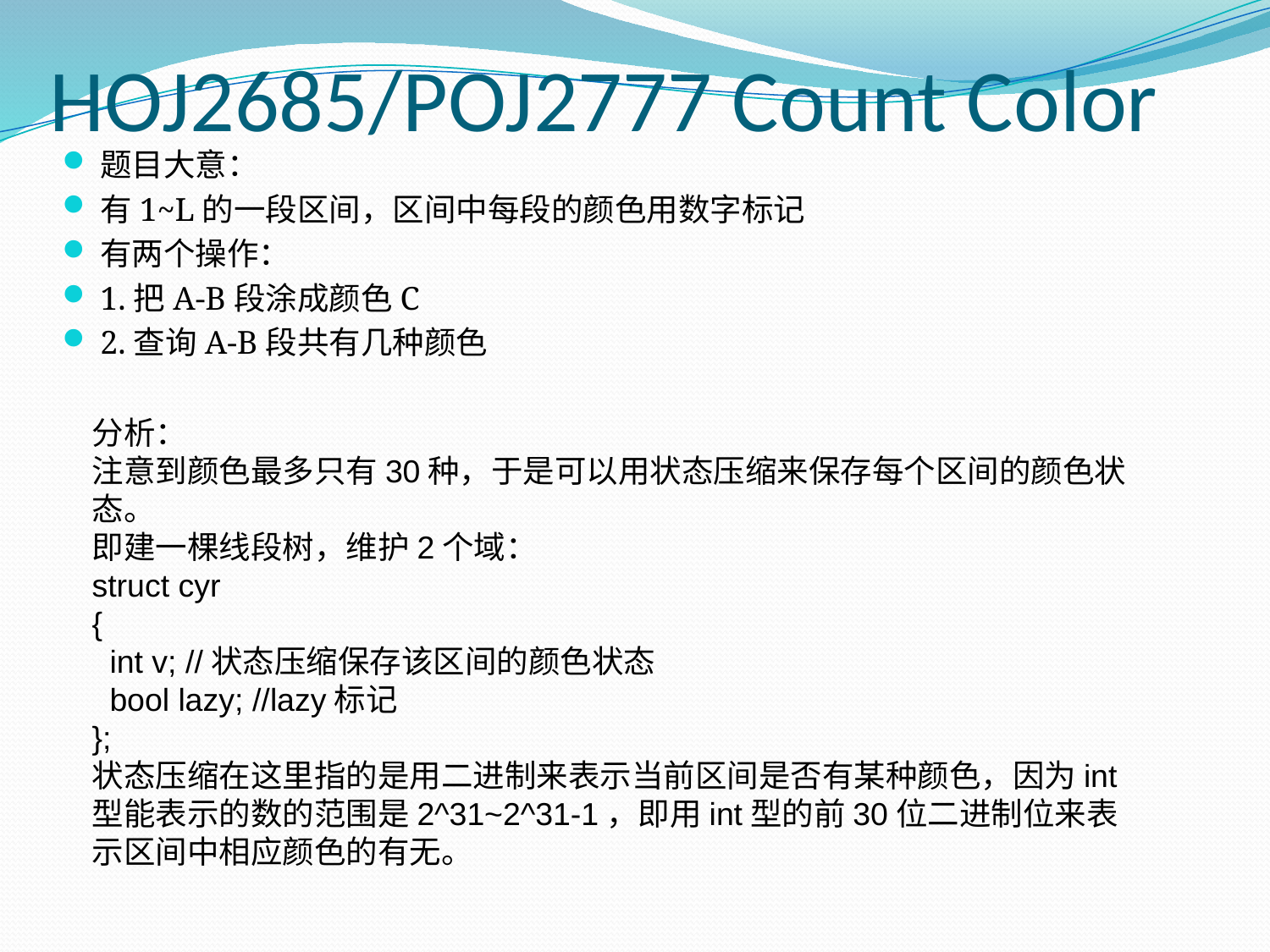

# HOJ2685/POJ2777 Count Color
题目大意：
有1~L的一段区间，区间中每段的颜色用数字标记
有两个操作：
1.把A-B段涂成颜色C
2.查询A-B段共有几种颜色

分析：
注意到颜色最多只有30种，于是可以用状态压缩来保存每个区间的颜色状态。
即建一棵线段树，维护2个域：
struct cyr
{
  int v; //状态压缩保存该区间的颜色状态
  bool lazy; //lazy标记
};
状态压缩在这里指的是用二进制来表示当前区间是否有某种颜色，因为int型能表示的数的范围是2^31~2^31-1，即用int型的前30位二进制位来表示区间中相应颜色的有无。